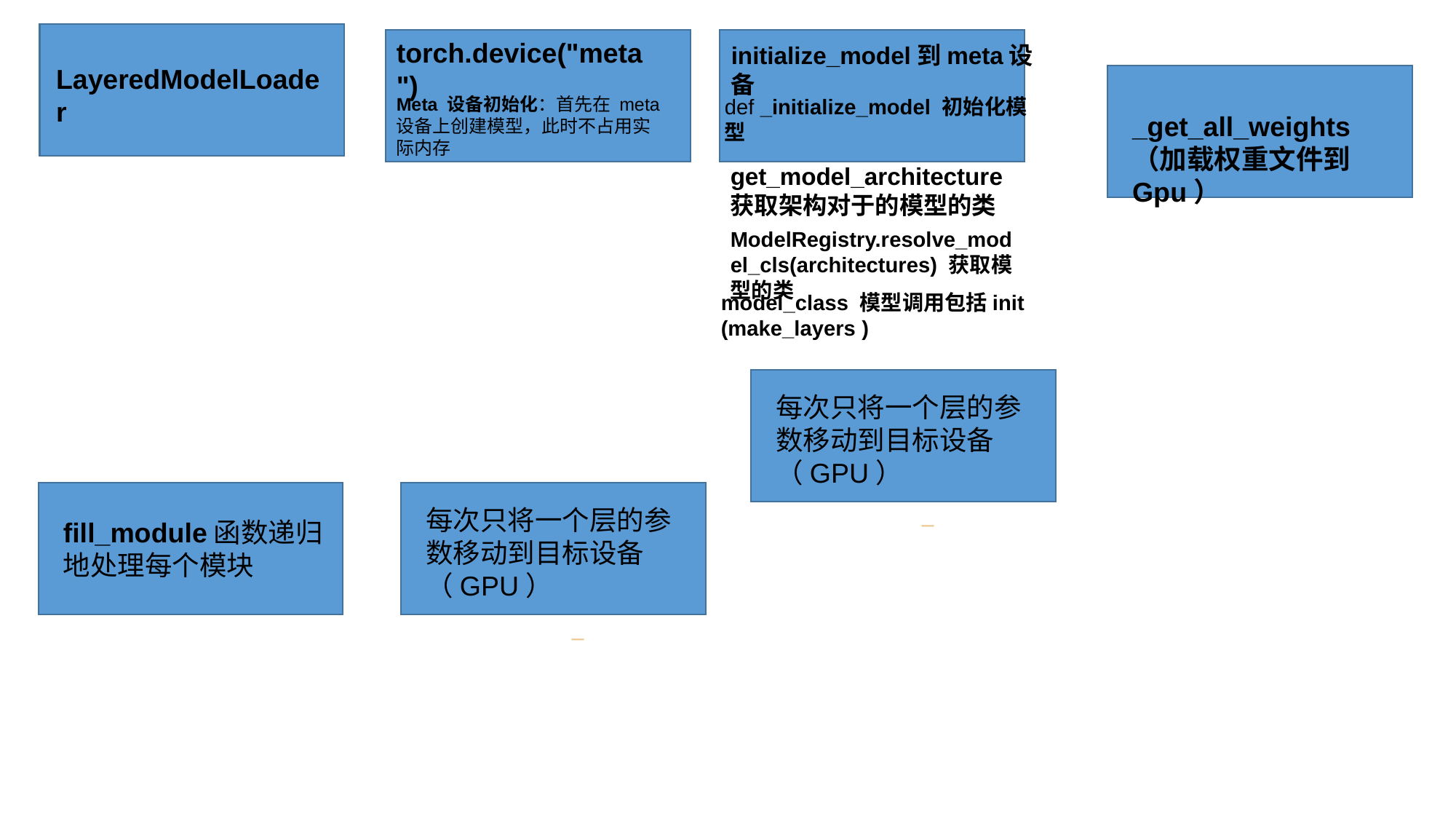

torch.device("meta")
Meta 设备初始化：首先在 meta 设备上创建模型，此时不占用实际内存

def _initialize_model 初始化模型
get_model_architecture 获取架构对于的模型的类
initialize_model到meta设备
LayeredModelLoader

_get_all_weights（加载权重文件到Gpu）
ModelRegistry.resolve_model_cls(architectures) 获取模型的类
model_class 模型调用包括init
(make_layers )

每次只将一个层的参数移动到目标设备（GPU）
fill_module函数递归地处理每个模块
_

fill_module函数递归地处理每个模块

每次只将一个层的参数移动到目标设备（GPU）
fill_module函数递归地处理每个模块
_